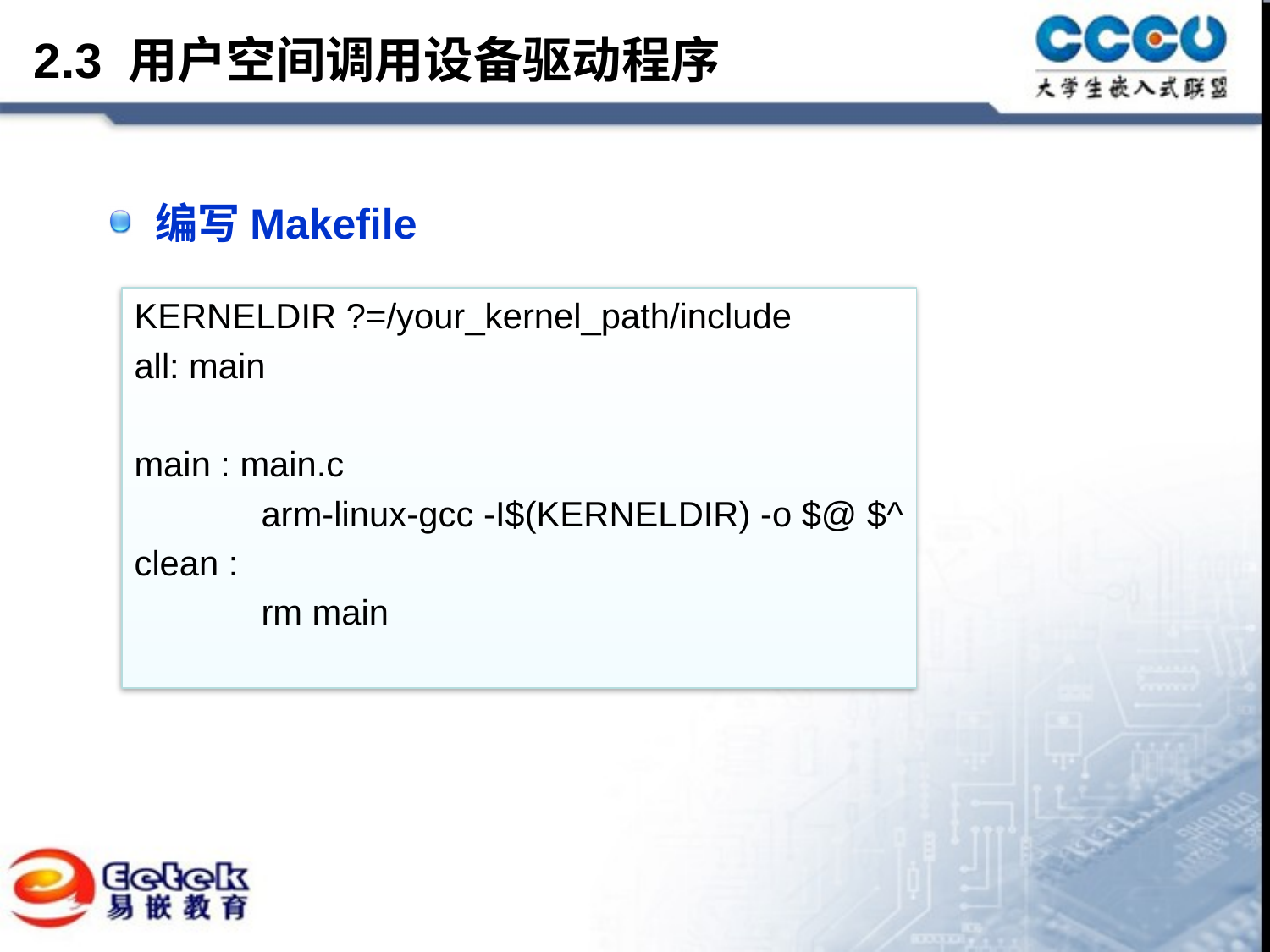

# 2.3 用户空间调用设备驱动程序
编写Makefile
KERNELDIR ?=/your_kernel_path/include
all: main

main : main.c
	arm-linux-gcc -I$(KERNELDIR) -o $@ $^
clean :
	rm main